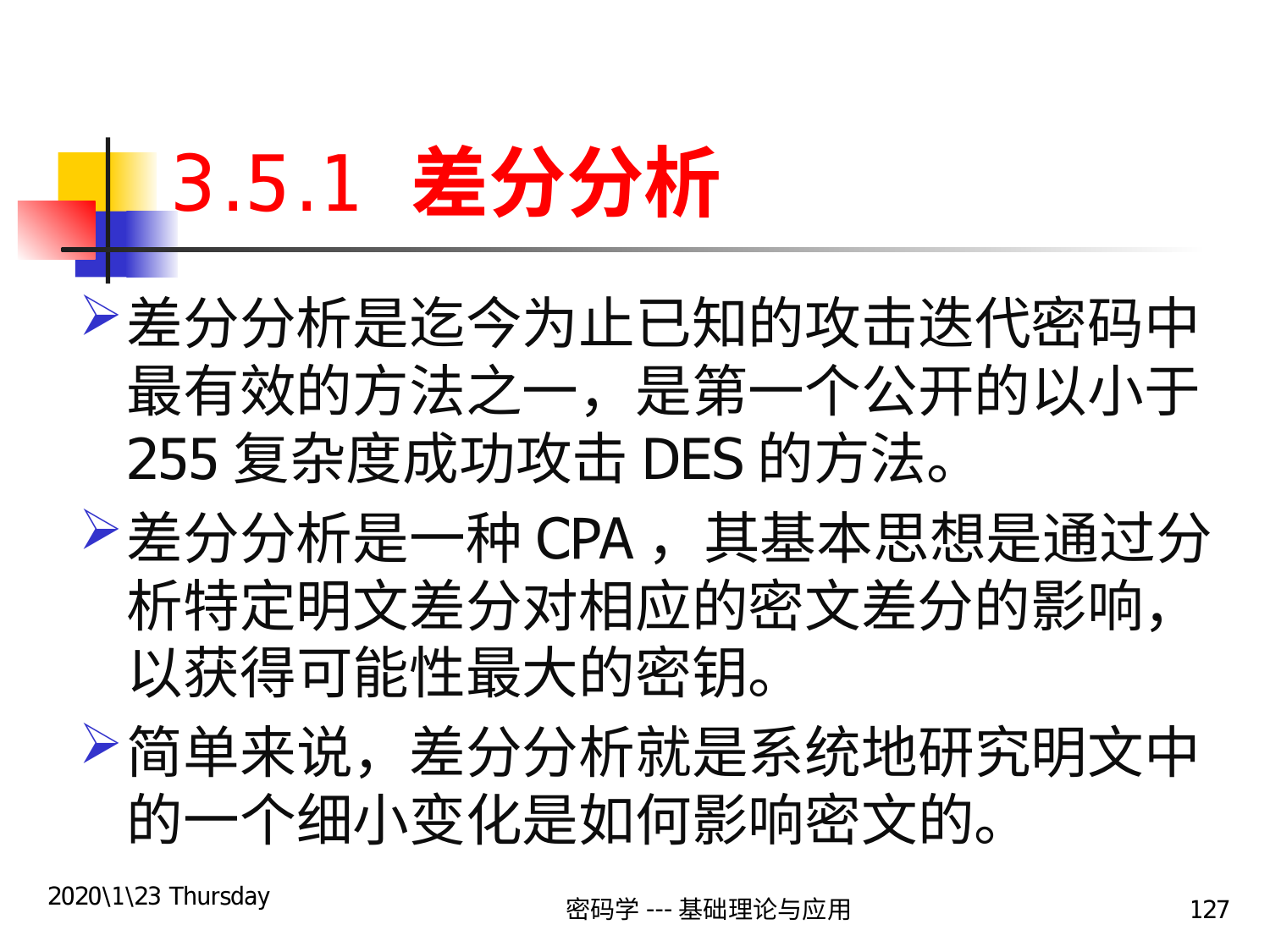

# 3.5.1 差分分析
差分分析是迄今为止已知的攻击迭代密码中最有效的方法之一，是第一个公开的以小于255复杂度成功攻击DES的方法。
差分分析是一种CPA，其基本思想是通过分析特定明文差分对相应的密文差分的影响，以获得可能性最大的密钥。
简单来说，差分分析就是系统地研究明文中的一个细小变化是如何影响密文的。
2020\1\23 Thursday
密码学---基础理论与应用
127